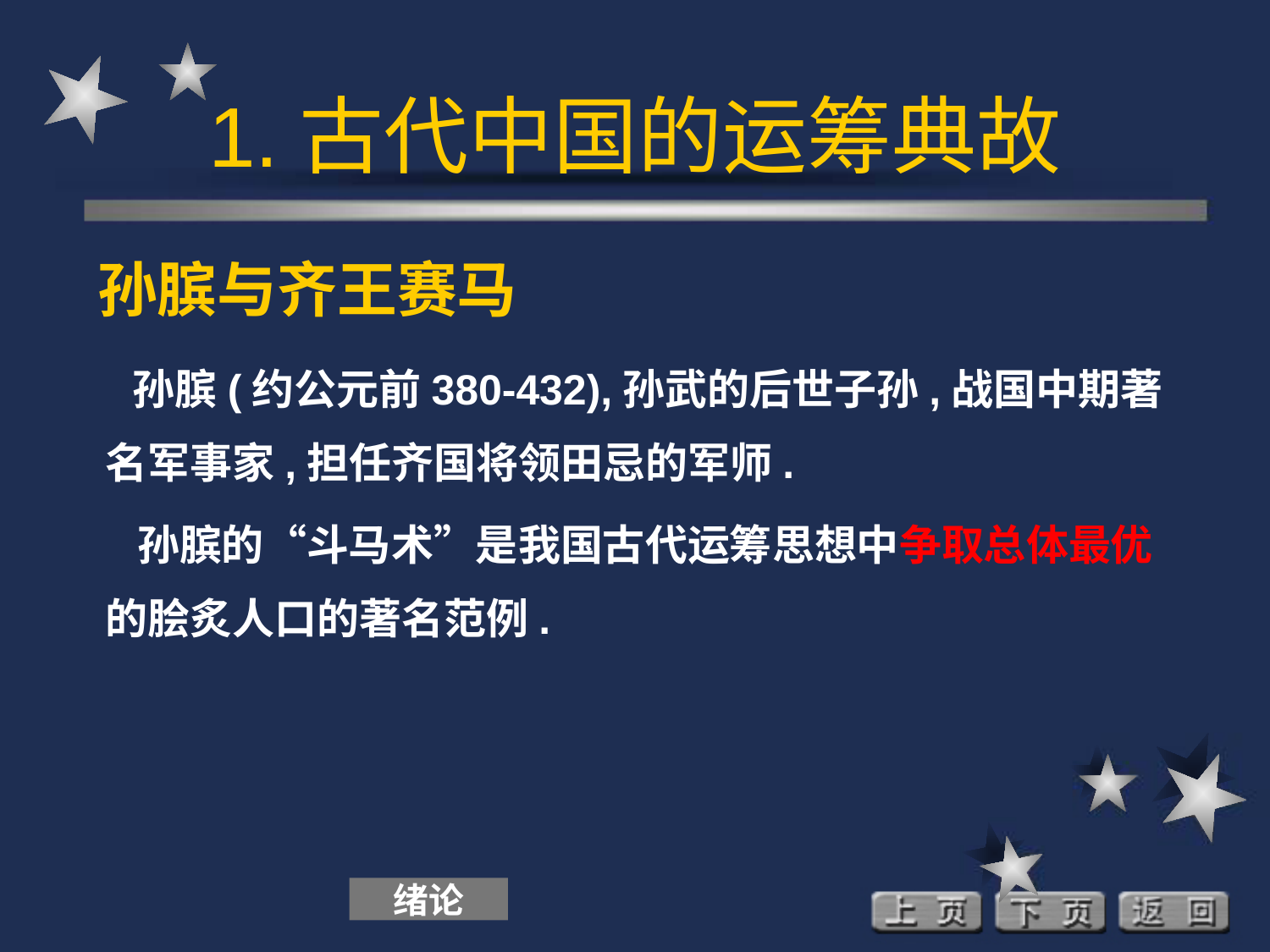

# 1.古代中国的运筹典故
 孙膑与齐王赛马
     孙膑(约公元前380-432),孙武的后世子孙,战国中期著名军事家,担任齐国将领田忌的军师.
      孙膑的“斗马术”是我国古代运筹思想中争取总体最优的脍炙人口的著名范例.

绪论